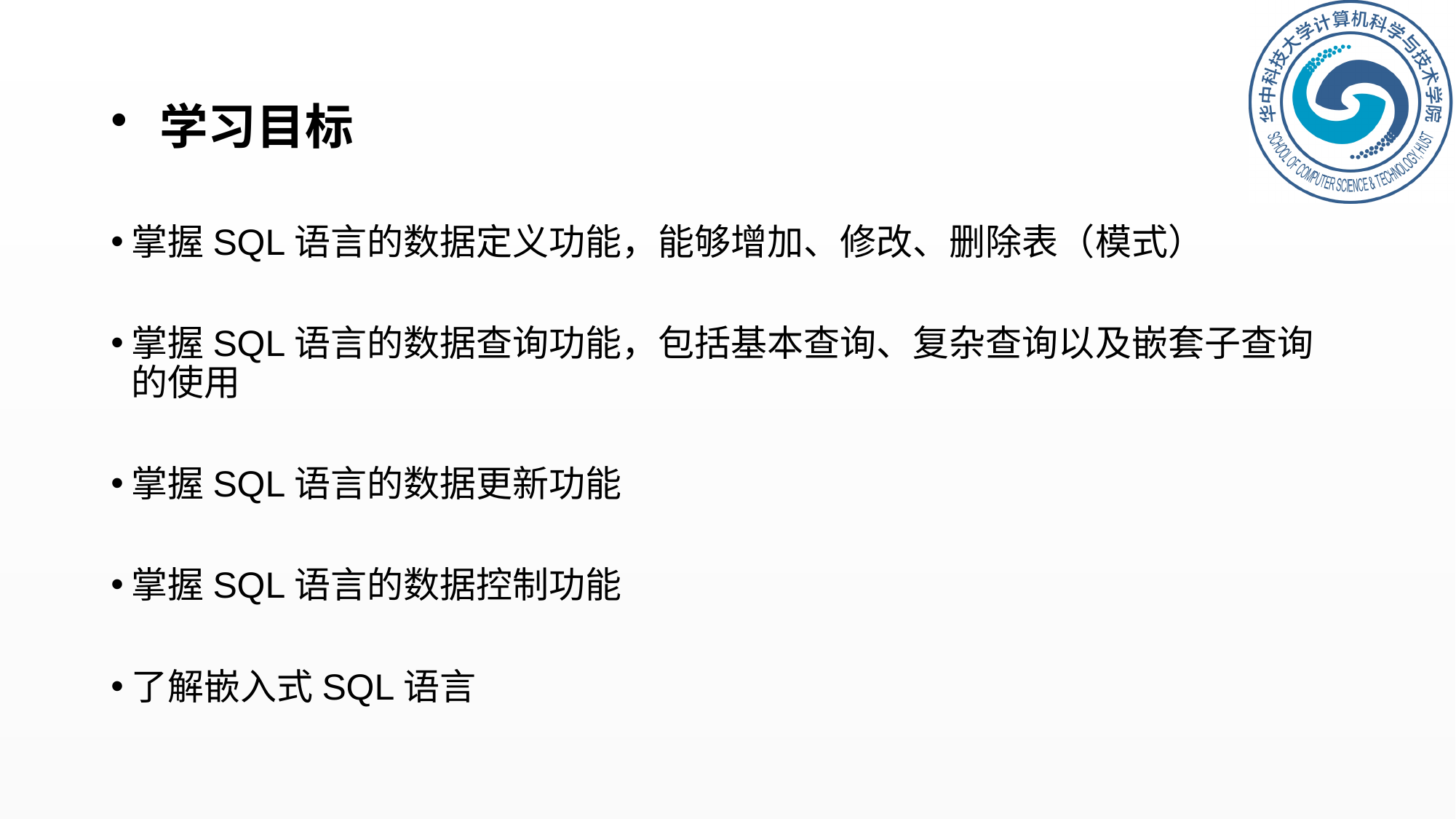

# 学习目标
掌握SQL语言的数据定义功能，能够增加、修改、删除表（模式）

掌握SQL语言的数据查询功能，包括基本查询、复杂查询以及嵌套子查询的使用

掌握SQL语言的数据更新功能

掌握SQL语言的数据控制功能

了解嵌入式SQL语言